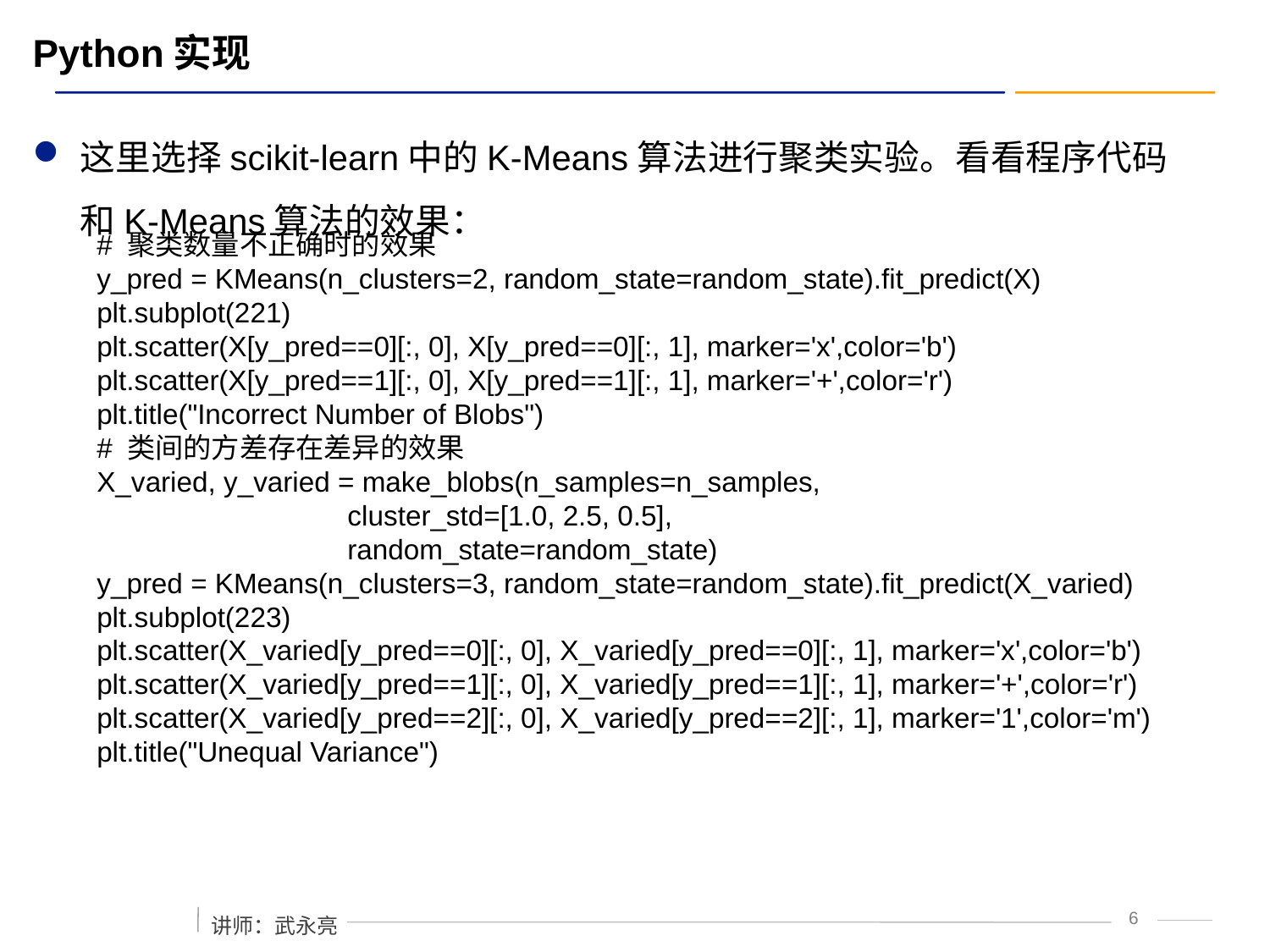

# Python实现
这里选择scikit-learn中的K-Means算法进行聚类实验。看看程序代码和K-Means算法的效果：

# 聚类数量不正确时的效果
y_pred = KMeans(n_clusters=2, random_state=random_state).fit_predict(X)
plt.subplot(221)
plt.scatter(X[y_pred==0][:, 0], X[y_pred==0][:, 1], marker='x',color='b')
plt.scatter(X[y_pred==1][:, 0], X[y_pred==1][:, 1], marker='+',color='r')
plt.title("Incorrect Number of Blobs")
# 类间的方差存在差异的效果
X_varied, y_varied = make_blobs(n_samples=n_samples,
                                cluster_std=[1.0, 2.5, 0.5],
                                random_state=random_state)
y_pred = KMeans(n_clusters=3, random_state=random_state).fit_predict(X_varied)
plt.subplot(223)
plt.scatter(X_varied[y_pred==0][:, 0], X_varied[y_pred==0][:, 1], marker='x',color='b')
plt.scatter(X_varied[y_pred==1][:, 0], X_varied[y_pred==1][:, 1], marker='+',color='r')
plt.scatter(X_varied[y_pred==2][:, 0], X_varied[y_pred==2][:, 1], marker='1',color='m')
plt.title("Unequal Variance")